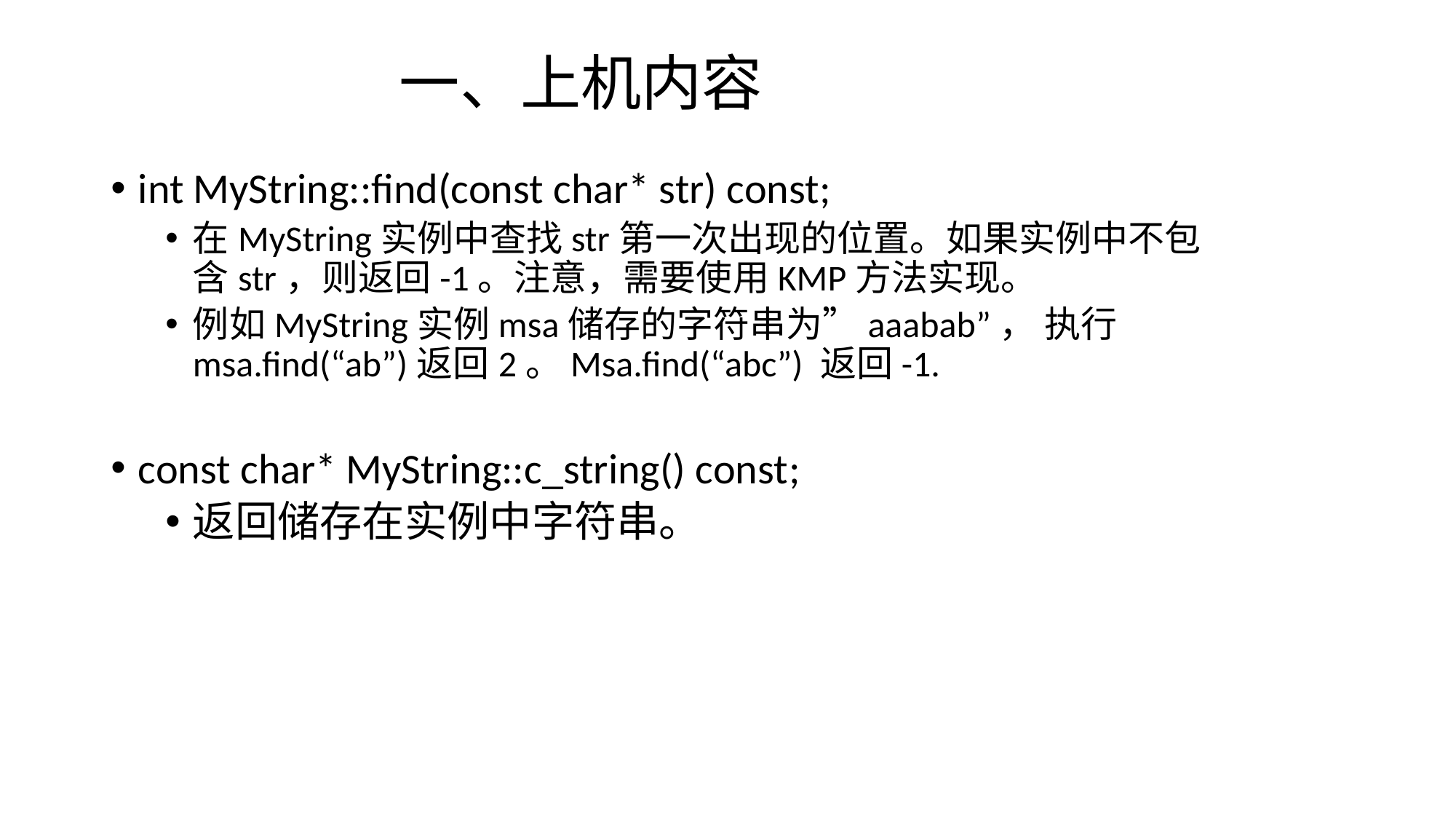

一、上机内容
int MyString::find(const char* str) const;
在MyString实例中查找str第一次出现的位置。如果实例中不包含str，则返回-1。注意，需要使用KMP方法实现。
例如MyString实例msa储存的字符串为”aaabab”， 执行msa.find(“ab”)返回2。Msa.find(“abc”) 返回-1.

const char* MyString::c_string() const;
返回储存在实例中字符串。